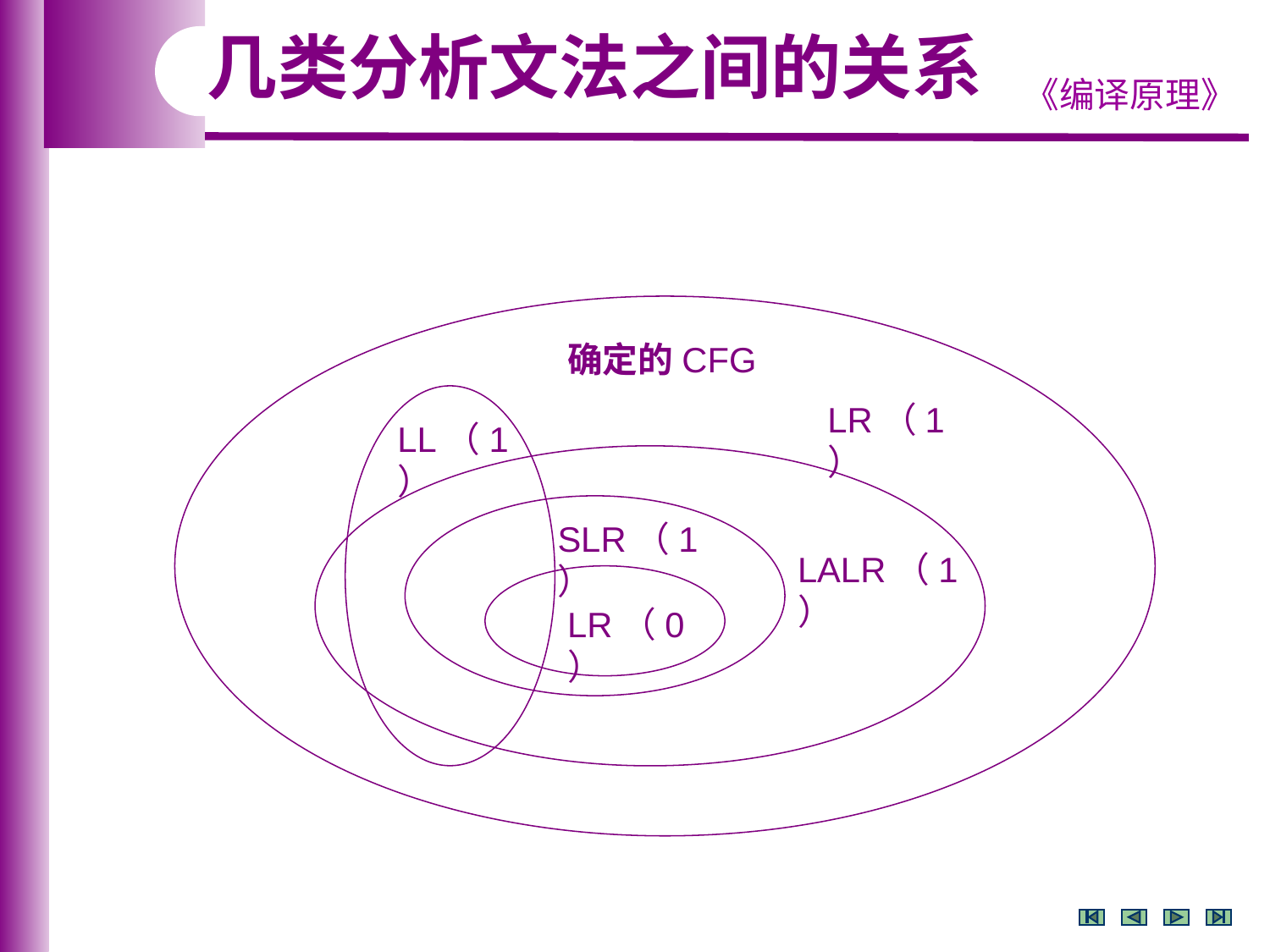

几类分析文法之间的关系

确定的CFG

LR（1）
LL（1）

SLR（1）
LALR（1）

LR（0）